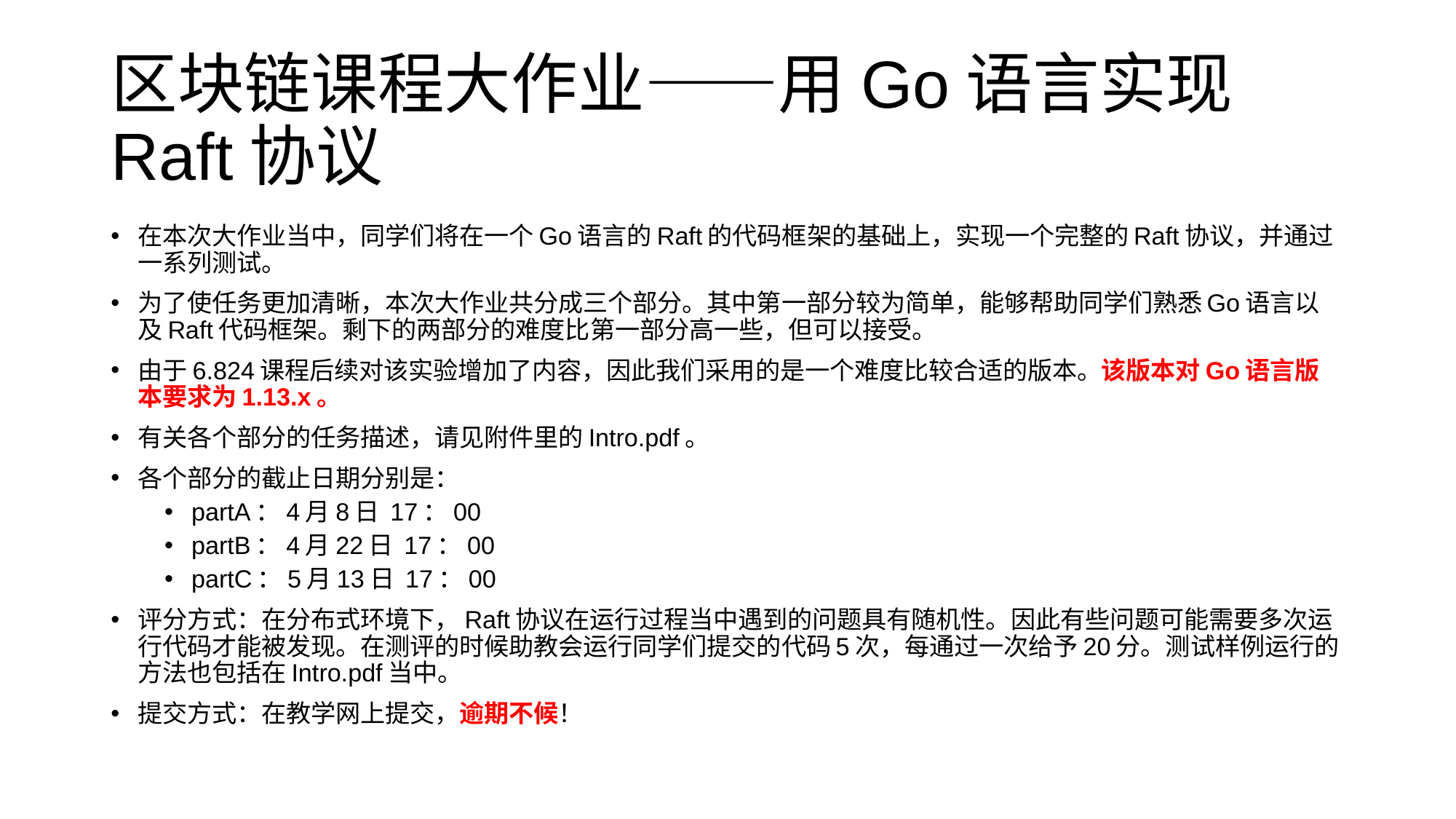

# 区块链课程大作业——用Go语言实现Raft协议
在本次大作业当中，同学们将在一个Go语言的Raft的代码框架的基础上，实现一个完整的Raft协议，并通过一系列测试。
为了使任务更加清晰，本次大作业共分成三个部分。其中第一部分较为简单，能够帮助同学们熟悉Go语言以及Raft代码框架。剩下的两部分的难度比第一部分高一些，但可以接受。
由于6.824课程后续对该实验增加了内容，因此我们采用的是一个难度比较合适的版本。该版本对Go语言版本要求为1.13.x。
有关各个部分的任务描述，请见附件里的Intro.pdf。
各个部分的截止日期分别是：
partA：4月8日 17：00
partB：4月22日 17：00
partC：5月13日 17：00
评分方式：在分布式环境下，Raft协议在运行过程当中遇到的问题具有随机性。因此有些问题可能需要多次运行代码才能被发现。在测评的时候助教会运行同学们提交的代码5次，每通过一次给予20分。测试样例运行的方法也包括在Intro.pdf当中。
提交方式：在教学网上提交，逾期不候！